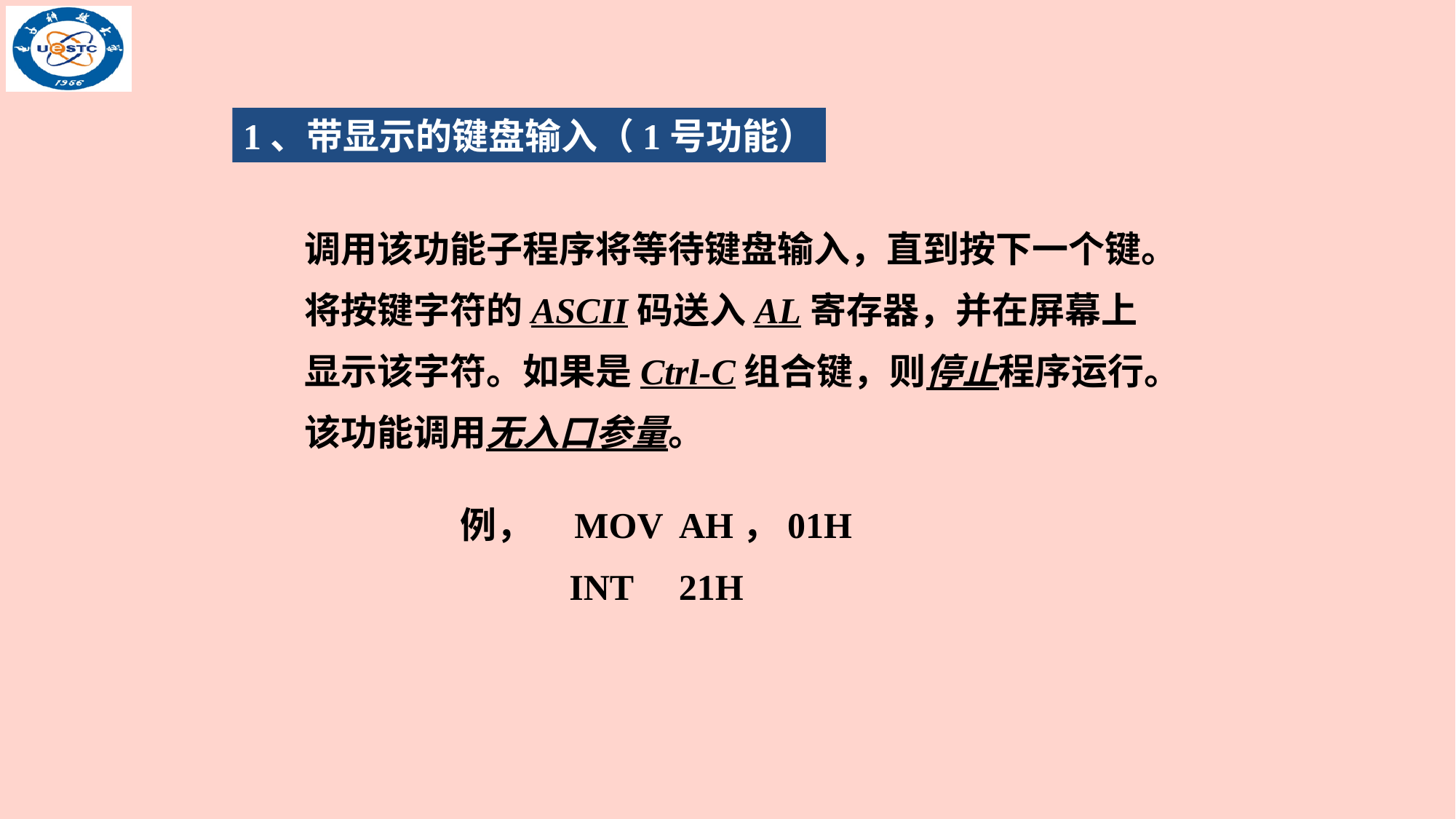

1、带显示的键盘输入（1号功能）
调用该功能子程序将等待键盘输入，直到按下一个键。将按键字符的ASCII码送入AL寄存器，并在屏幕上显示该字符。如果是Ctrl-C组合键，则停止程序运行。该功能调用无入口参量。
例，    MOV  AH，01H
            INT     21H